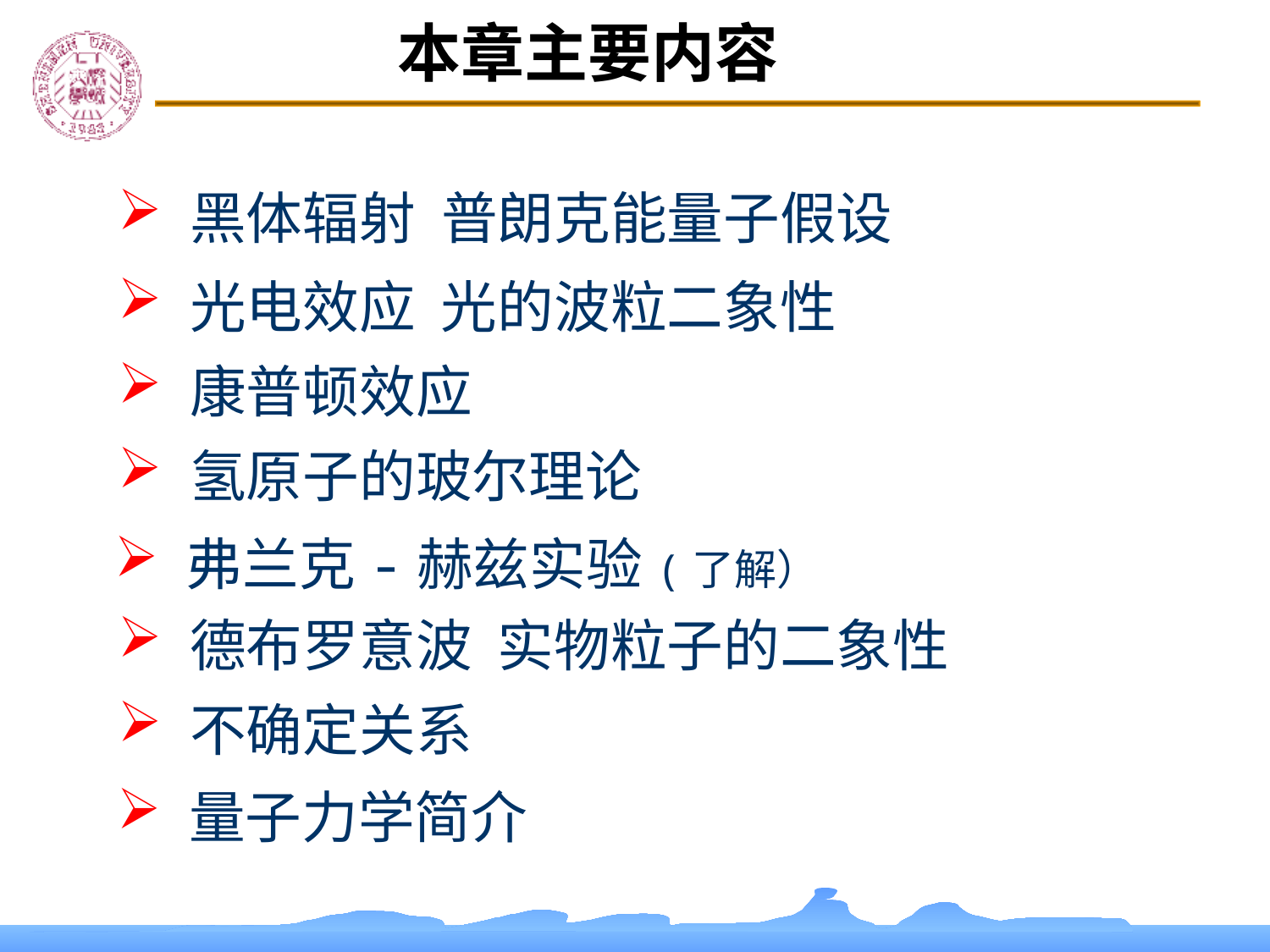

本章主要内容
 黑体辐射  普朗克能量子假设
 光电效应  光的波粒二象性
 康普顿效应
 氢原子的玻尔理论
 弗兰克-赫兹实验(了解）
 德布罗意波  实物粒子的二象性
 不确定关系
 量子力学简介